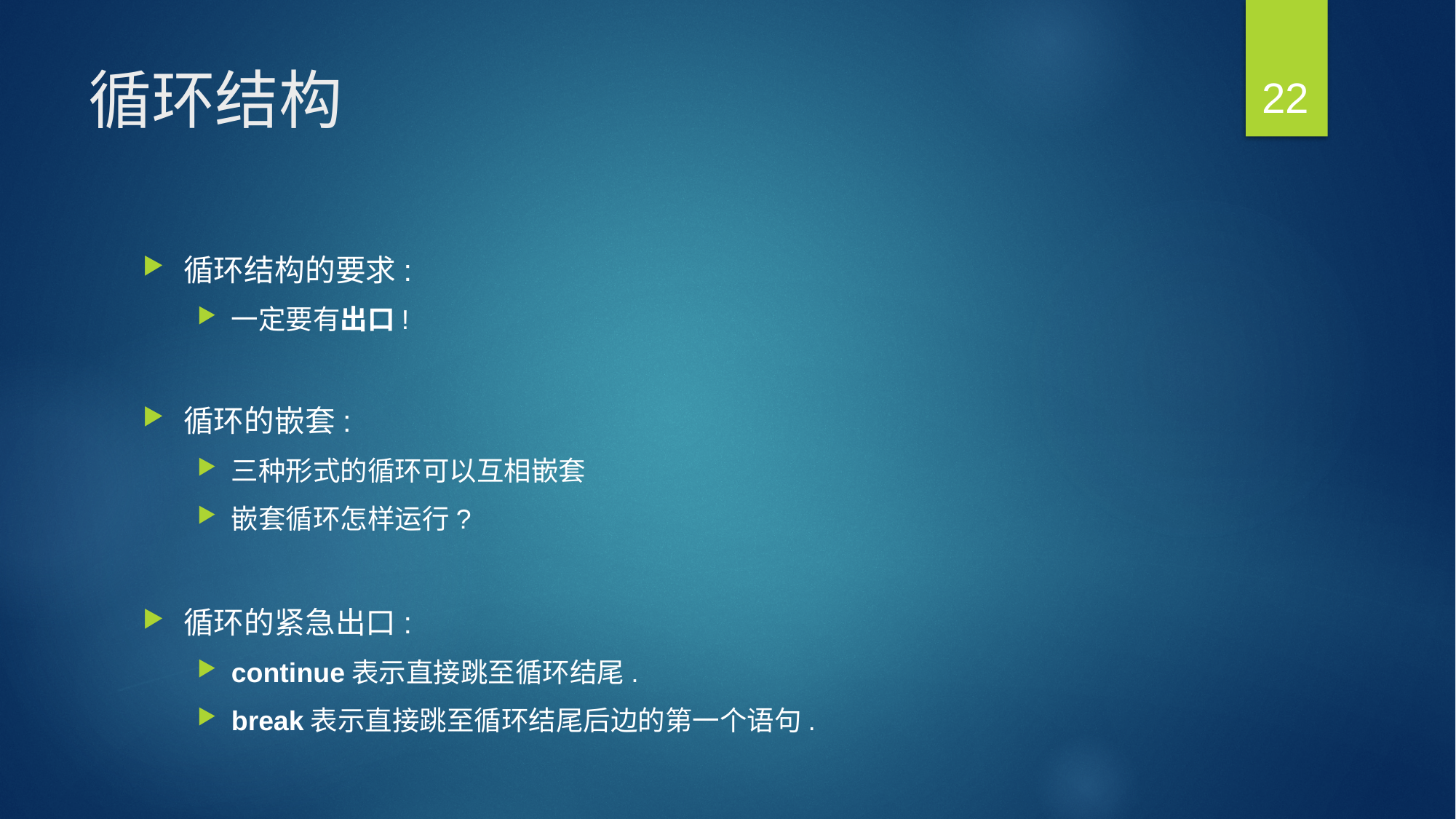

22
# 循环结构
循环结构的要求:
一定要有出口!

循环的嵌套:
三种形式的循环可以互相嵌套
嵌套循环怎样运行?

循环的紧急出口:
continue表示直接跳至循环结尾.
break表示直接跳至循环结尾后边的第一个语句.